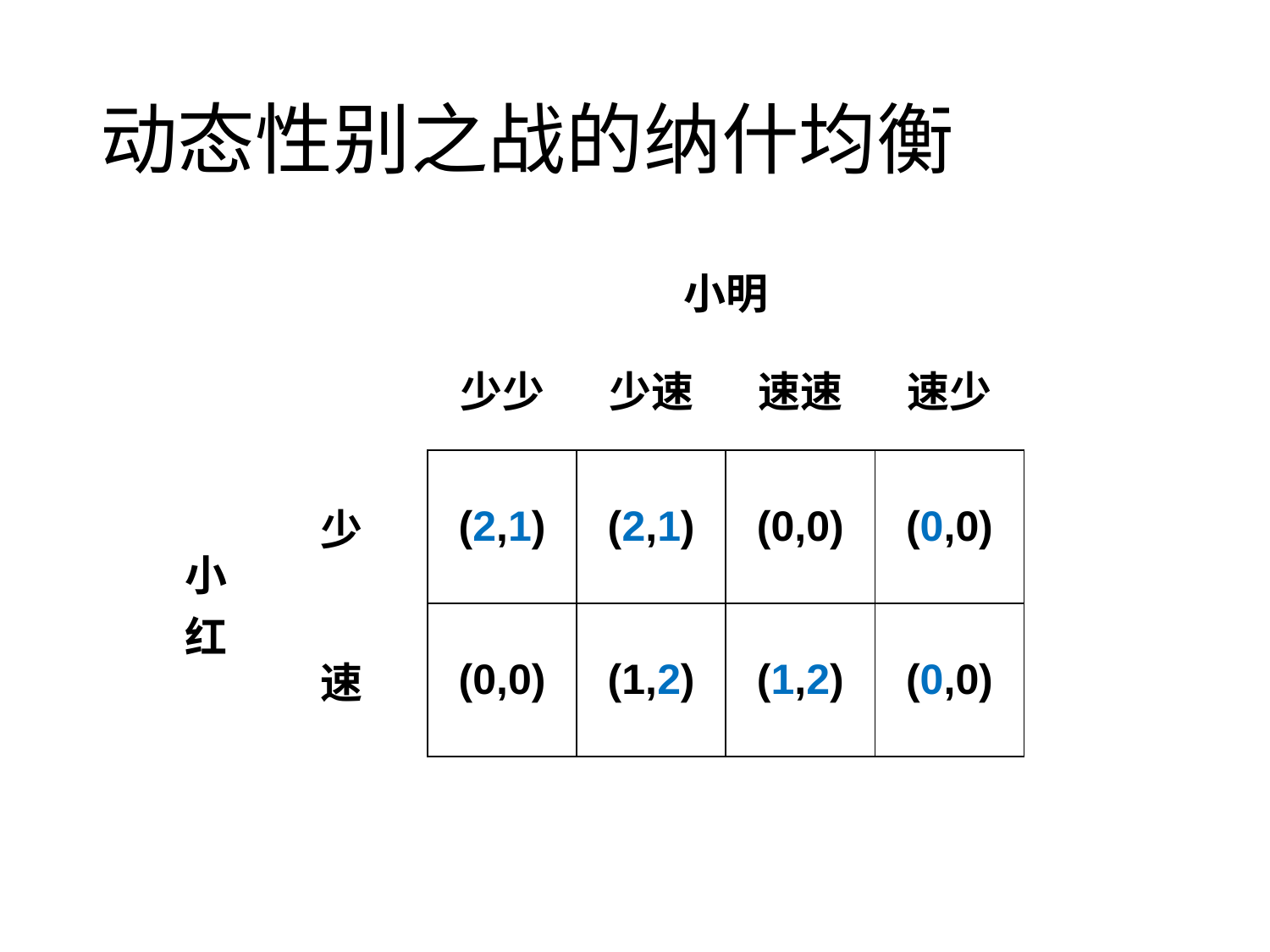

# 动态性别之战的纳什均衡
|  |  | 小明 |  |  |  |
| --- | --- | --- | --- | --- | --- |
|  |  | 少少 | 少速 | 速速 | 速少 |
| 小红 | 少 | (2,1) | (2,1) | (0,0) | (0,0) |
|  | 速 | (0,0) | (1,2) | (1,2) | (0,0) |